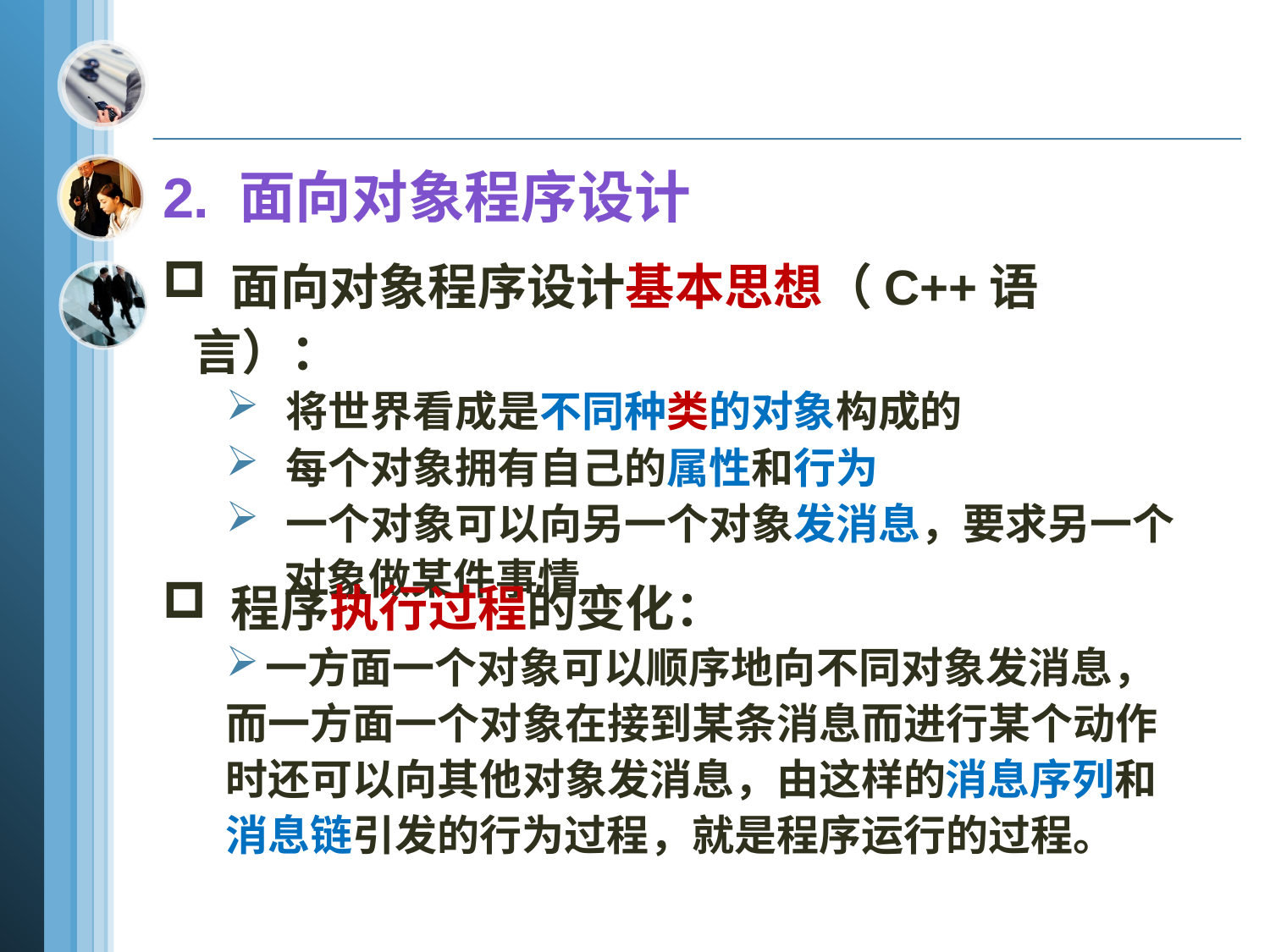

2. 面向对象程序设计

 面向对象程序设计基本思想（C++语言）：
 将世界看成是不同种类的对象构成的
 每个对象拥有自己的属性和行为
 一个对象可以向另一个对象发消息，要求另一个
     对象做某件事情
 程序执行过程的变化：
一方面一个对象可以顺序地向不同对象发消息，
而一方面一个对象在接到某条消息而进行某个动作
时还可以向其他对象发消息，由这样的消息序列和
消息链引发的行为过程，就是程序运行的过程。